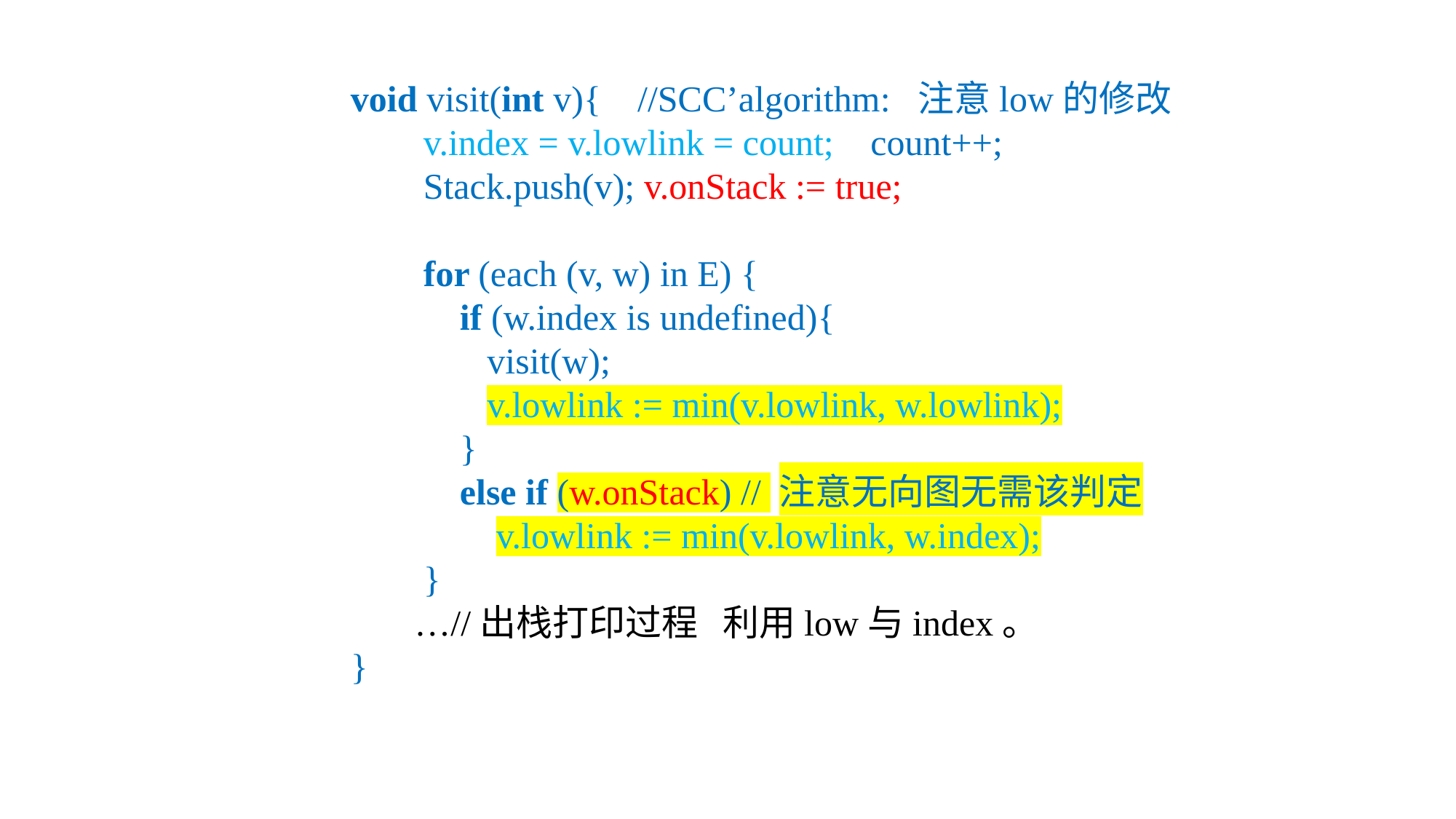

void visit(int v){    //SCC’algorithm:  注意low的修改
        v.index = v.lowlink = count;    count++;
        Stack.push(v); v.onStack := true;

        for (each (v, w) in E) {
            if (w.index is undefined){
               visit(w);
               v.lowlink := min(v.lowlink, w.lowlink);
            }
            else if (w.onStack) // 注意无向图无需该判定
                v.lowlink := min(v.lowlink, w.index);
        }
       …//出栈打印过程   利用low与index。
}